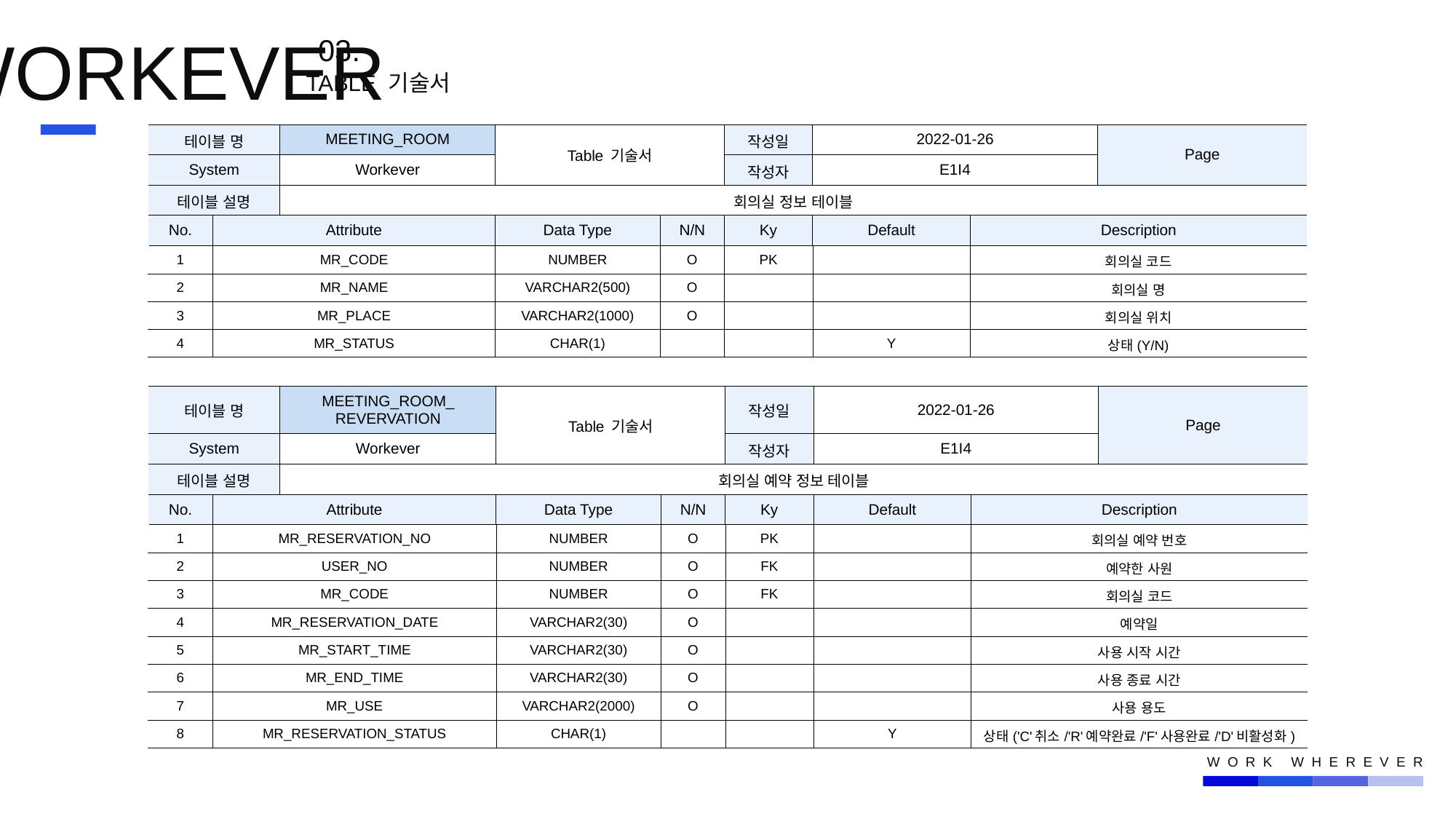

WORKEVER
03.
TABLE 기술서

| 테이블 명 |  | MEETING\_ROOM | Table 기술서 |  | 작성일 | 2022-01-26 |  | Page |
| --- | --- | --- | --- | --- | --- | --- | --- | --- |
| System |  | Workever |  |  | 작성자 | E1I4 |  |  |
| 테이블 설명 |  | 회의실 정보 테이블 |  |  |  |  |  |  |
| No. | Attribute | Atribute | Data Type | N/N | Ky | Default | Description | Description |
| 1 | MR\_CODE | 정의1 | NUMBER | O | PK |  | 회의실 코드 | OOO |
| 2 | MR\_NAME |  | VARCHAR2(500) | O |  |  | 회의실 명 |  |
| 3 | MR\_PLACE |  | VARCHAR2(1000) | O |  |  | 회의실 위치 |  |
| 4 | MR\_STATUS |  | CHAR(1) |  |  | Y | 상태(Y/N) |  |
| 테이블 명 |  | MEETING\_ROOM\_ REVERVATION | Table 기술서 |  | 작성일 | 2022-01-26 |  | Page |
| --- | --- | --- | --- | --- | --- | --- | --- | --- |
| System |  | Workever |  |  | 작성자 | E1I4 |  |  |
| 테이블 설명 |  | 회의실 예약 정보 테이블 |  |  |  |  |  |  |
| No. | Attribute | Atribute | Data Type | N/N | Ky | Default | Description | Description |
| 1 | MR\_RESERVATION\_NO | 정의1 | NUMBER | O | PK |  | 회의실 예약 번호 | OOO |
| 2 | USER\_NO |  | NUMBER | O | FK |  | 예약한 사원 |  |
| 3 | MR\_CODE |  | NUMBER | O | FK |  | 회의실 코드 |  |
| 4 | MR\_RESERVATION\_DATE |  | VARCHAR2(30) | O |  |  | 예약일 |  |
| 5 | MR\_START\_TIME |  | VARCHAR2(30) | O |  |  | 사용 시작 시간 |  |
| 6 | MR\_END\_TIME |  | VARCHAR2(30) | O |  |  | 사용 종료 시간 |  |
| 7 | MR\_USE |  | VARCHAR2(2000) | O |  |  | 사용 용도 |  |
| 8 | MR\_RESERVATION\_STATUS |  | CHAR(1) |  |  | Y | 상태('C'취소/'R'예약완료/'F'사용완료/'D'비활성화) |  |
WORK WHEREVER